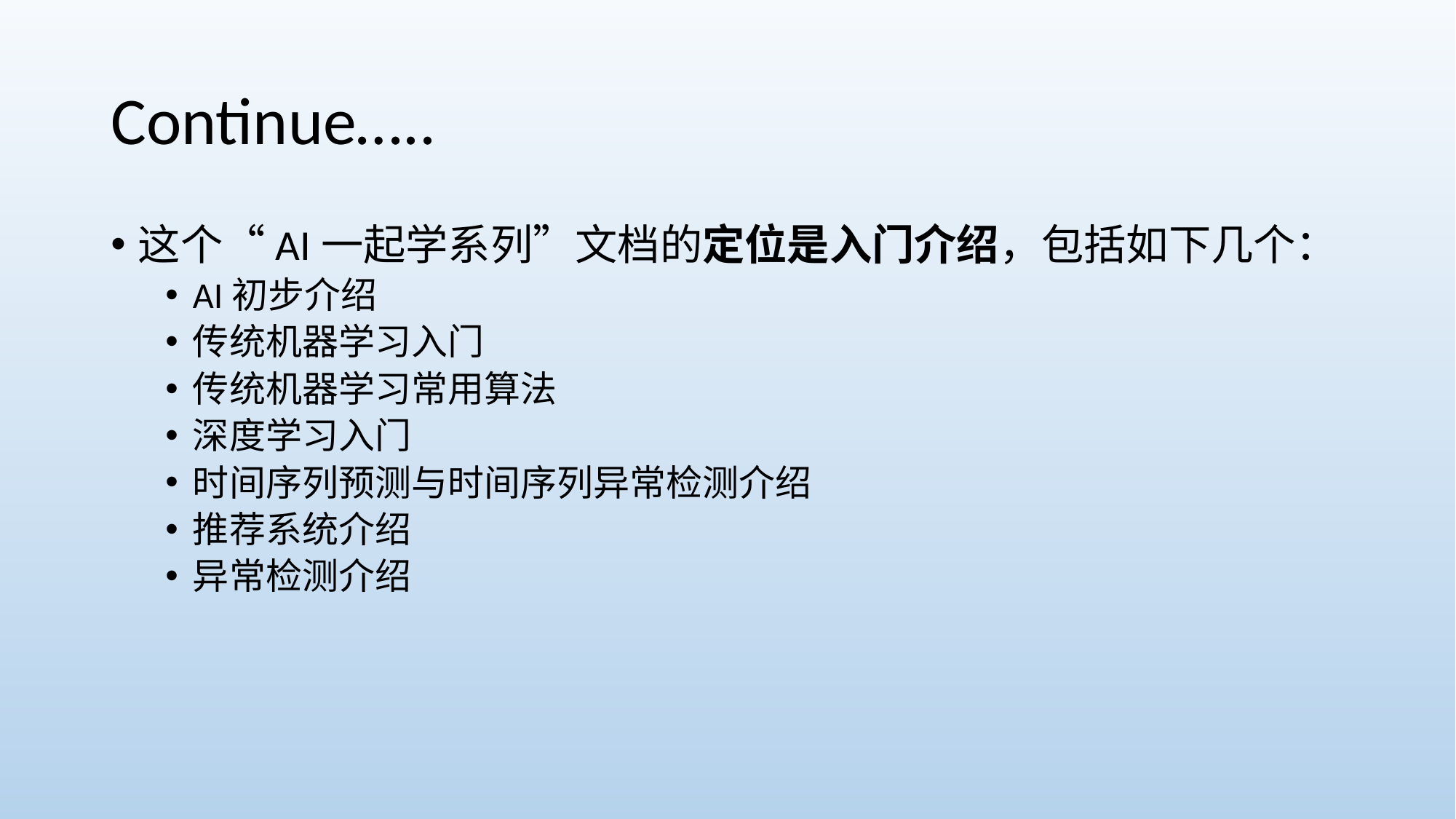

# Continue…..
这个“AI一起学系列”文档的定位是入门介绍，包括如下几个：
AI初步介绍
传统机器学习入门
传统机器学习常用算法
深度学习入门
时间序列预测与时间序列异常检测介绍
推荐系统介绍
异常检测介绍